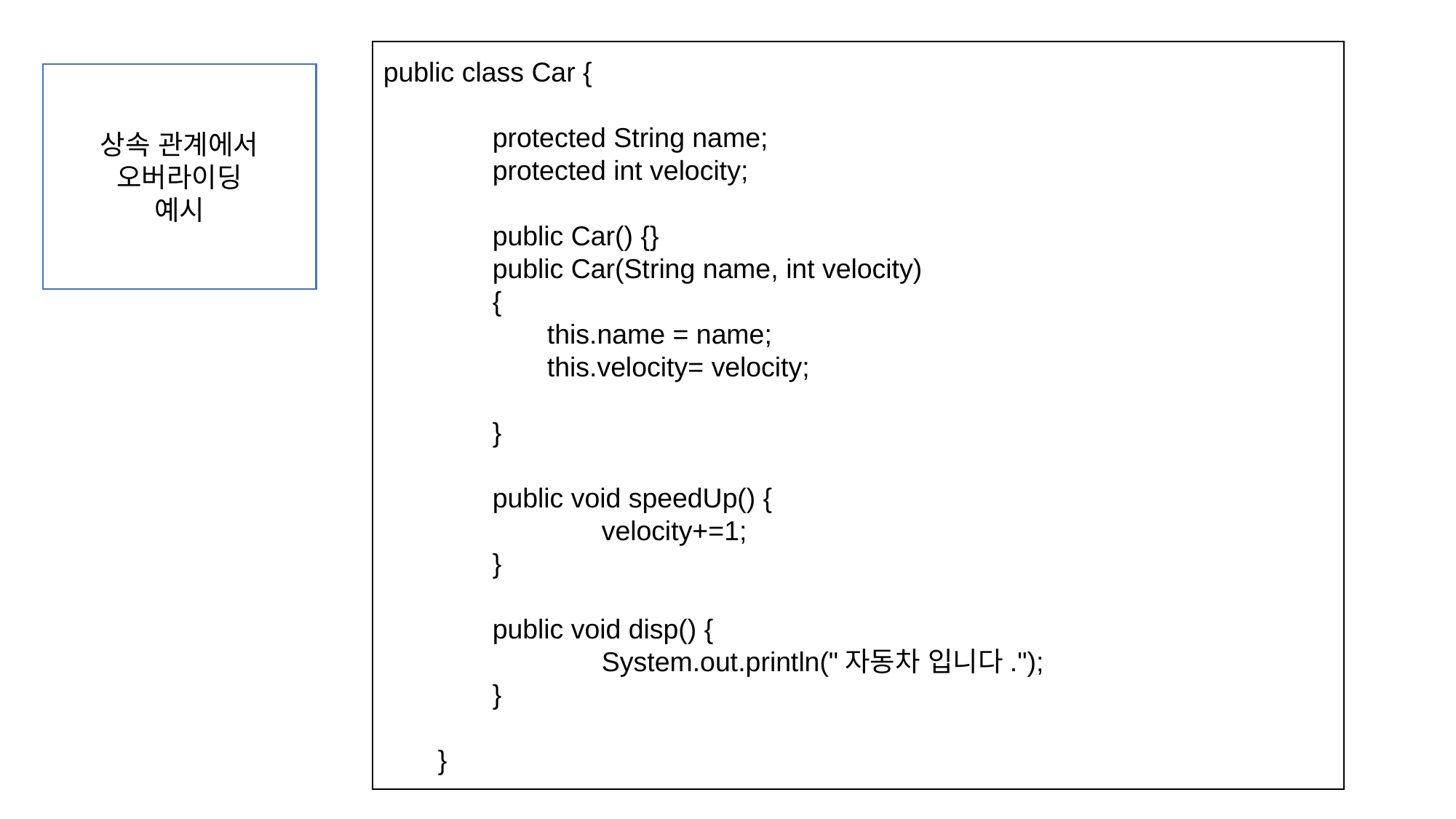

public class Car {

protected String name;
protected int velocity;

public Car() {}
public Car(String name, int velocity)
{
this.name = name;
this.velocity= velocity;

}

public void speedUp() {
	velocity+=1;
}

public void disp() {
	System.out.println("자동차 입니다.");
}

}
상속 관계에서
오버라이딩
예시